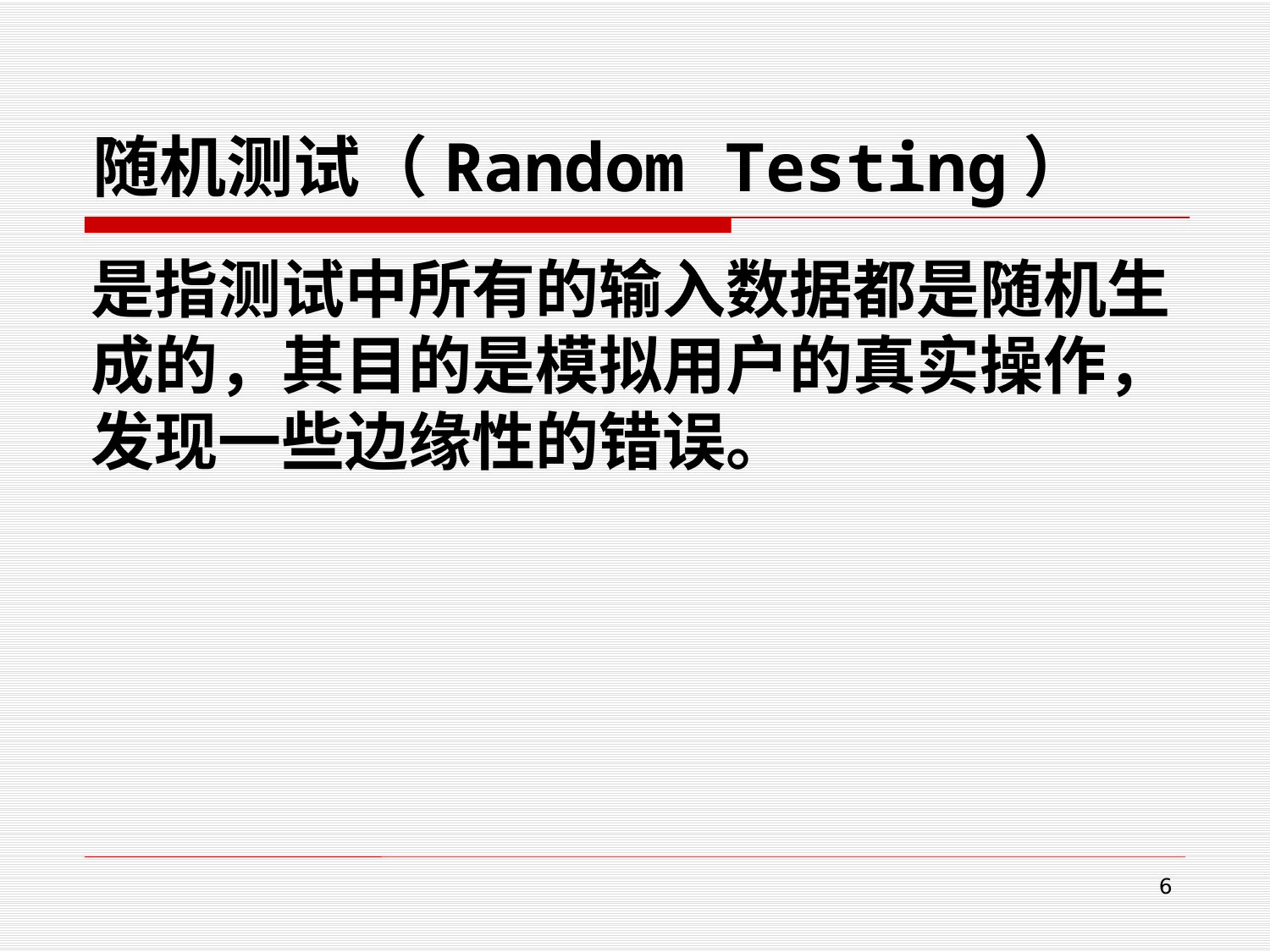

# 随机测试（Random Testing）
是指测试中所有的输入数据都是随机生成的，其目的是模拟用户的真实操作，发现一些边缘性的错误。
6